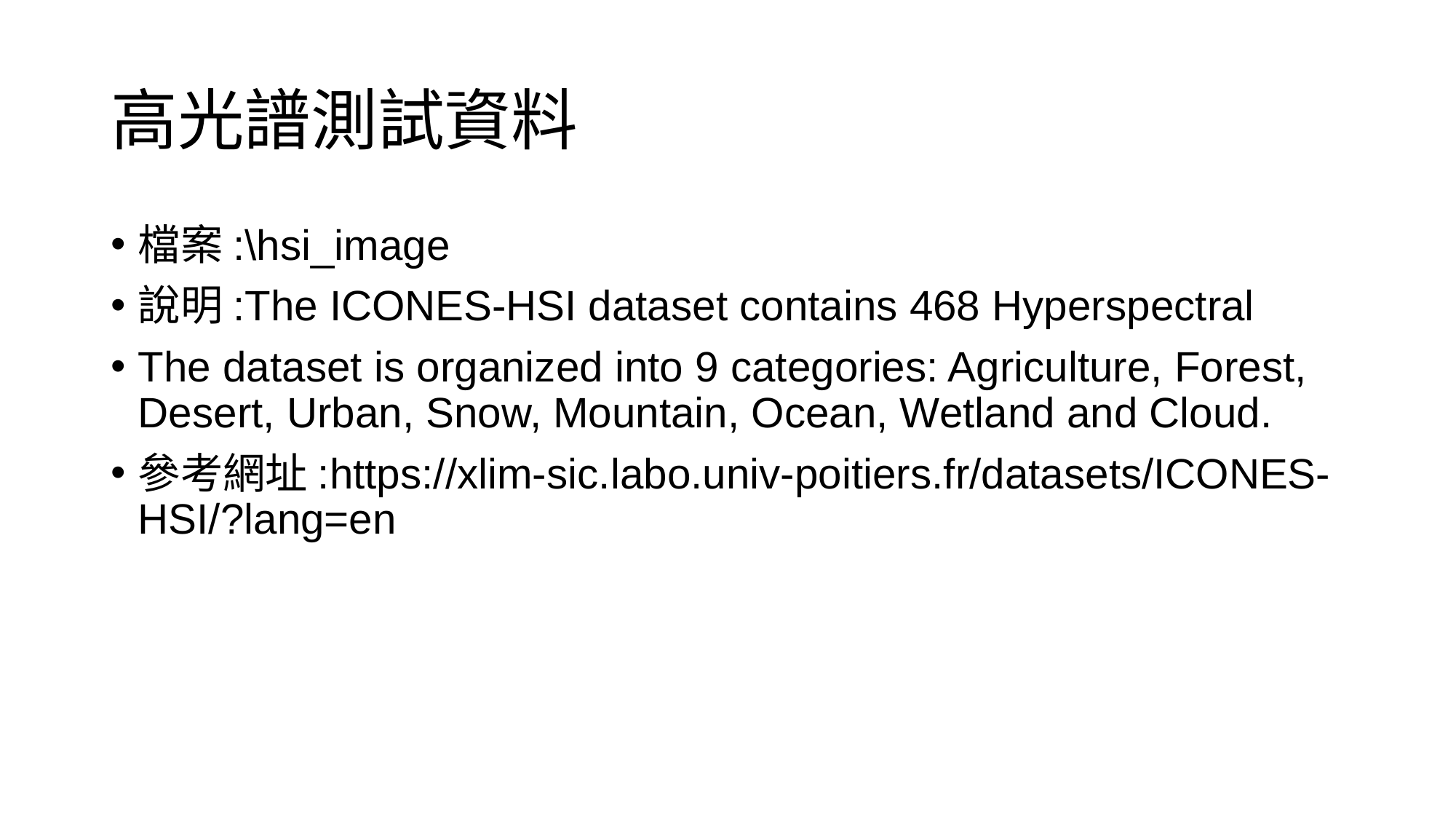

# 高光譜測試資料
檔案:\hsi_image
說明:The ICONES-HSI dataset contains 468 Hyperspectral
The dataset is organized into 9 categories: Agriculture, Forest, Desert, Urban, Snow, Mountain, Ocean, Wetland and Cloud.
參考網址:https://xlim-sic.labo.univ-poitiers.fr/datasets/ICONES-HSI/?lang=en